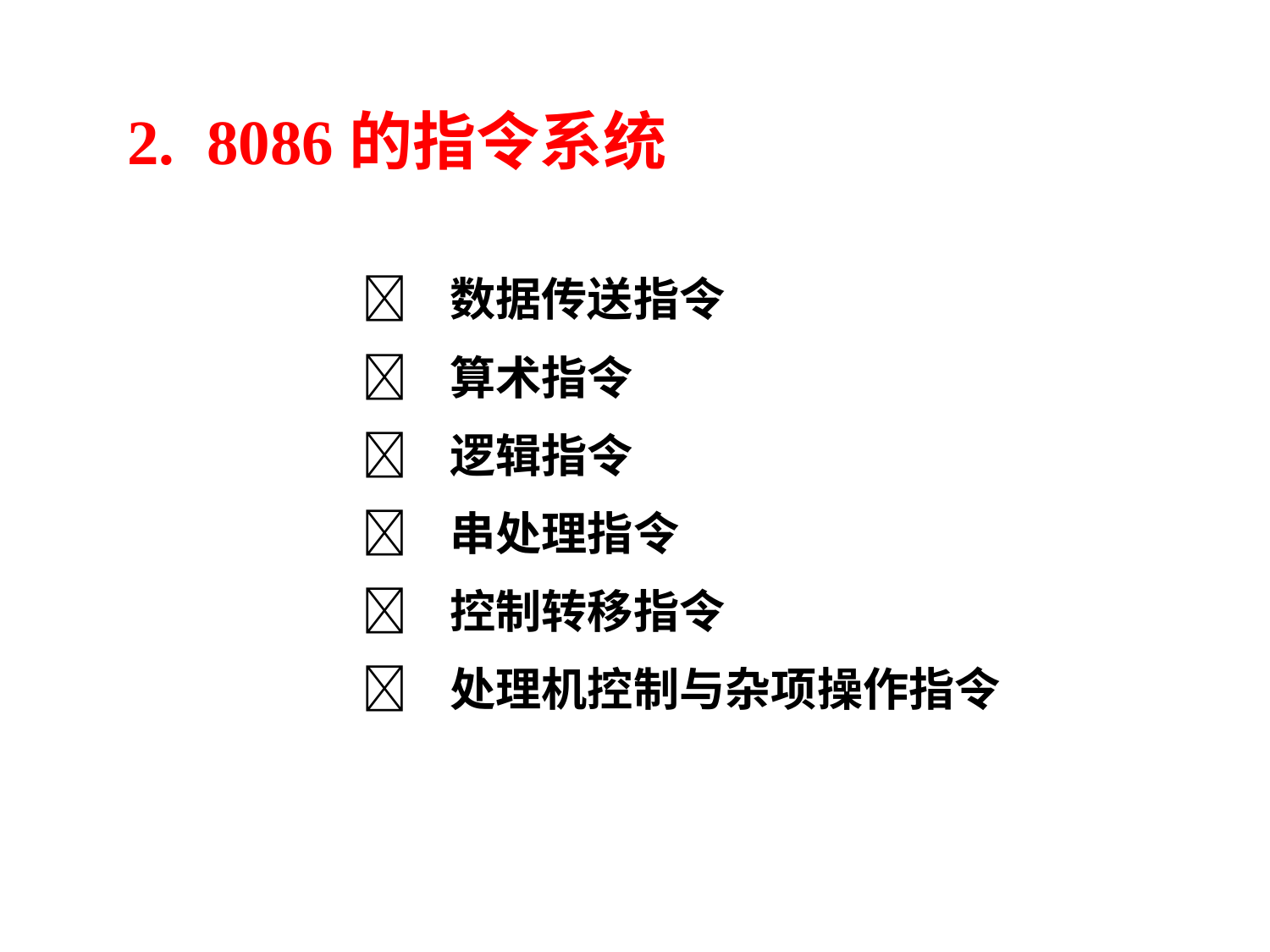

2.  8086的指令系统
•   数据传送指令
•   算术指令
•   逻辑指令
•   串处理指令
•   控制转移指令
•   处理机控制与杂项操作指令